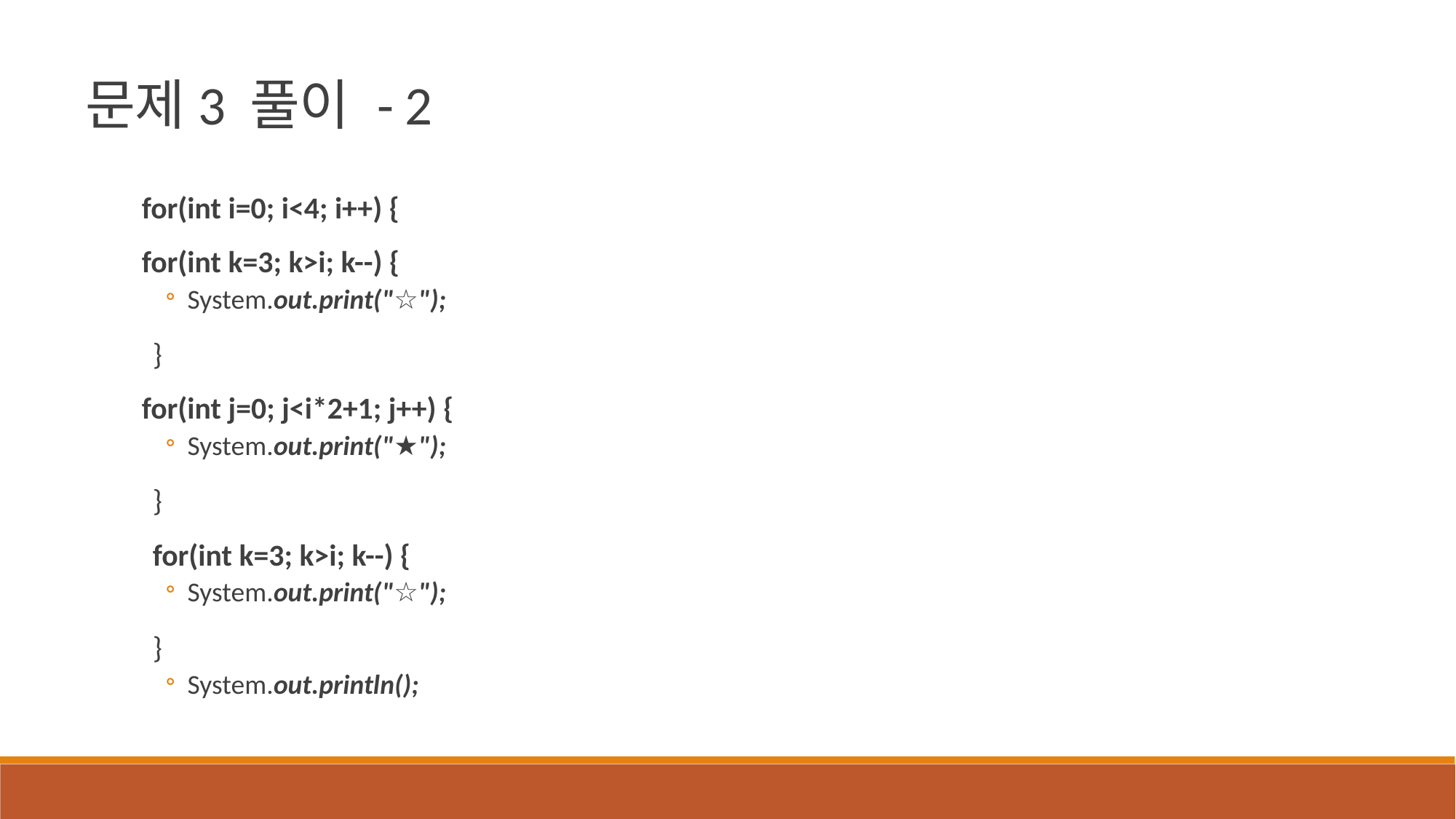

문제3 풀이 - 2
for(int i=0; i<4; i++) {
for(int k=3; k>i; k--) {
System.out.print("☆");
}
for(int j=0; j<i*2+1; j++) {
System.out.print("★");
}
for(int k=3; k>i; k--) {
System.out.print("☆");
}
System.out.println();